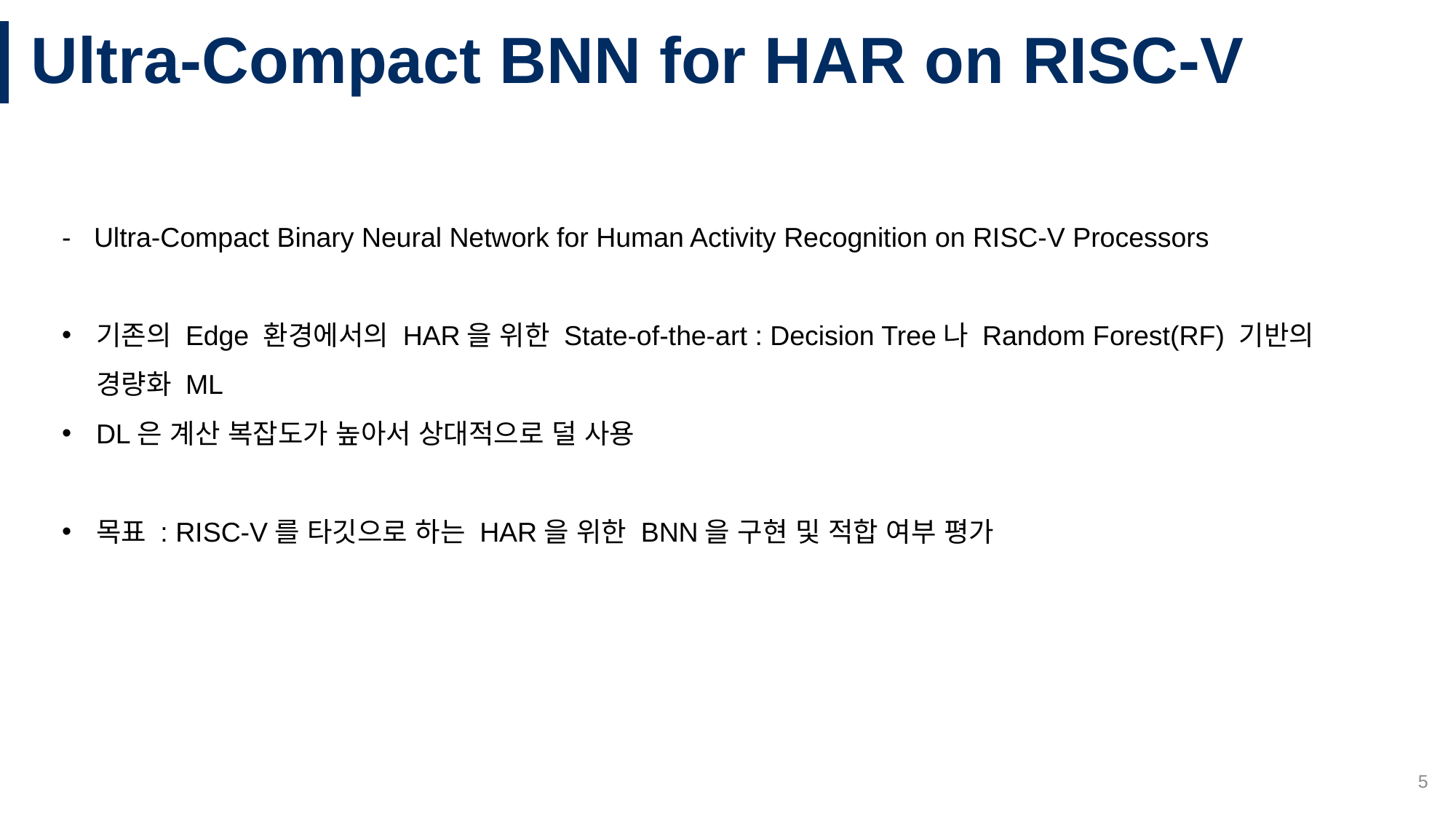

# Ultra-Compact BNN for HAR on RISC-V
-   Ultra-Compact Binary Neural Network for Human Activity Recognition on RISC-V Processors

기존의 Edge 환경에서의 HAR을 위한 State-of-the-art : Decision Tree나 Random Forest(RF) 기반의 경량화 ML
DL은 계산 복잡도가 높아서 상대적으로 덜 사용

목표 : RISC-V를 타깃으로 하는 HAR을 위한 BNN을 구현 및 적합 여부 평가
5